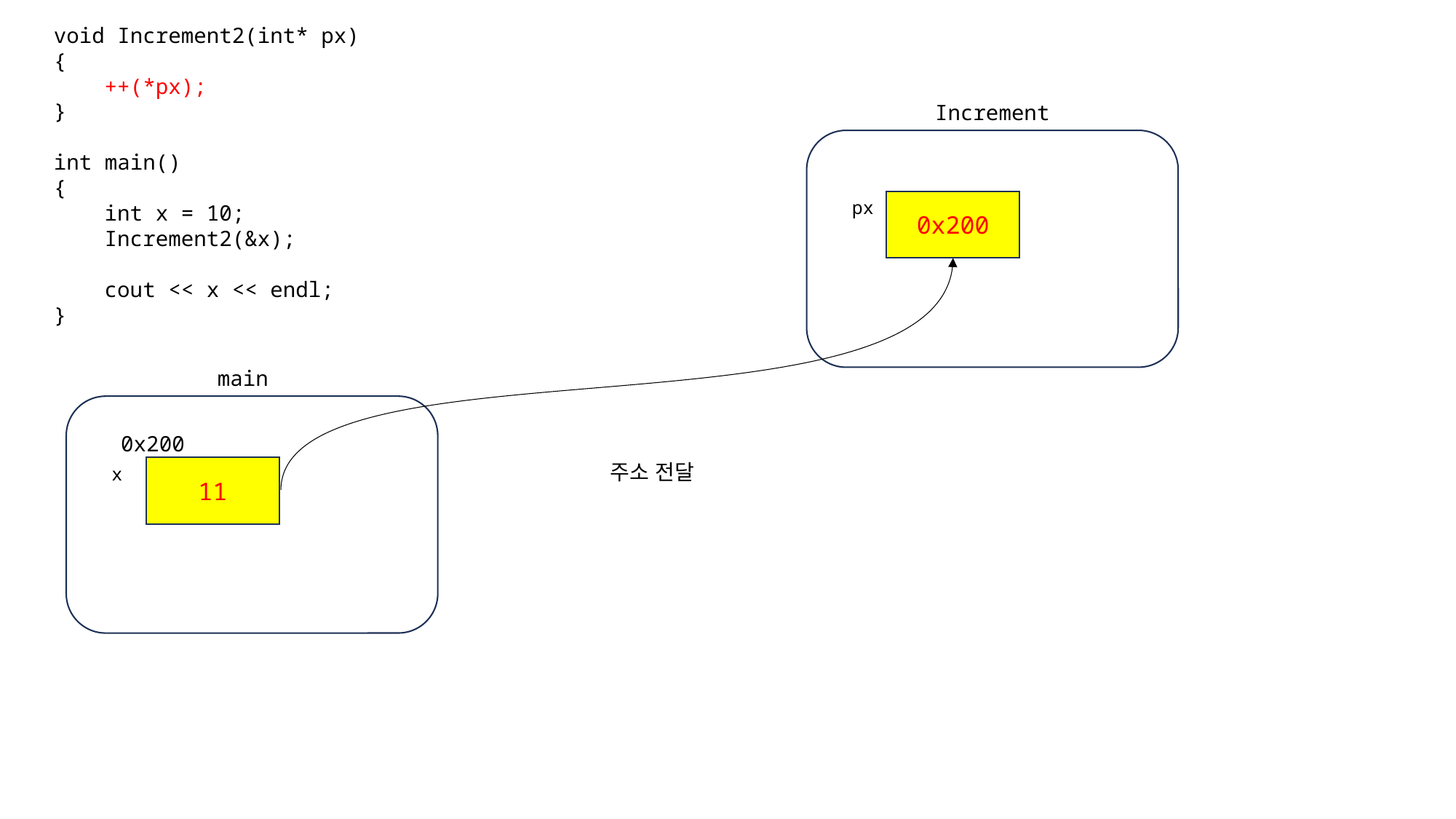

void Increment2(int* px)
{
    ++(*px);
}

int main()
{
    int x = 10;
    Increment2(&x);

    cout << x << endl;
}
Increment

px
0x200
main

0x200
주소 전달
x
11